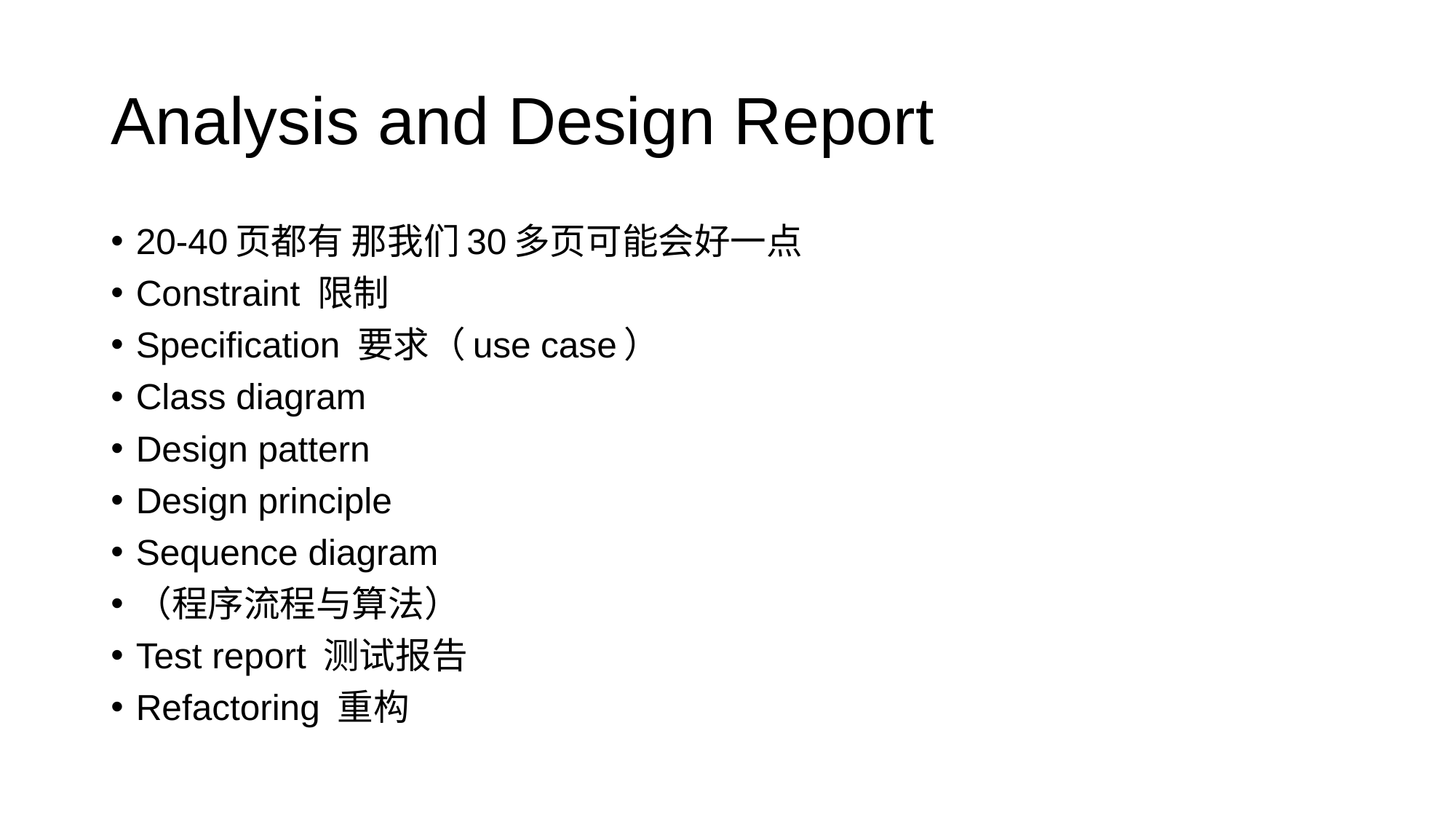

# Analysis and Design Report
20-40页都有 那我们30多页可能会好一点
Constraint 限制
Specification 要求（use case）
Class diagram
Design pattern
Design principle
Sequence diagram
（程序流程与算法）
Test report 测试报告
Refactoring 重构